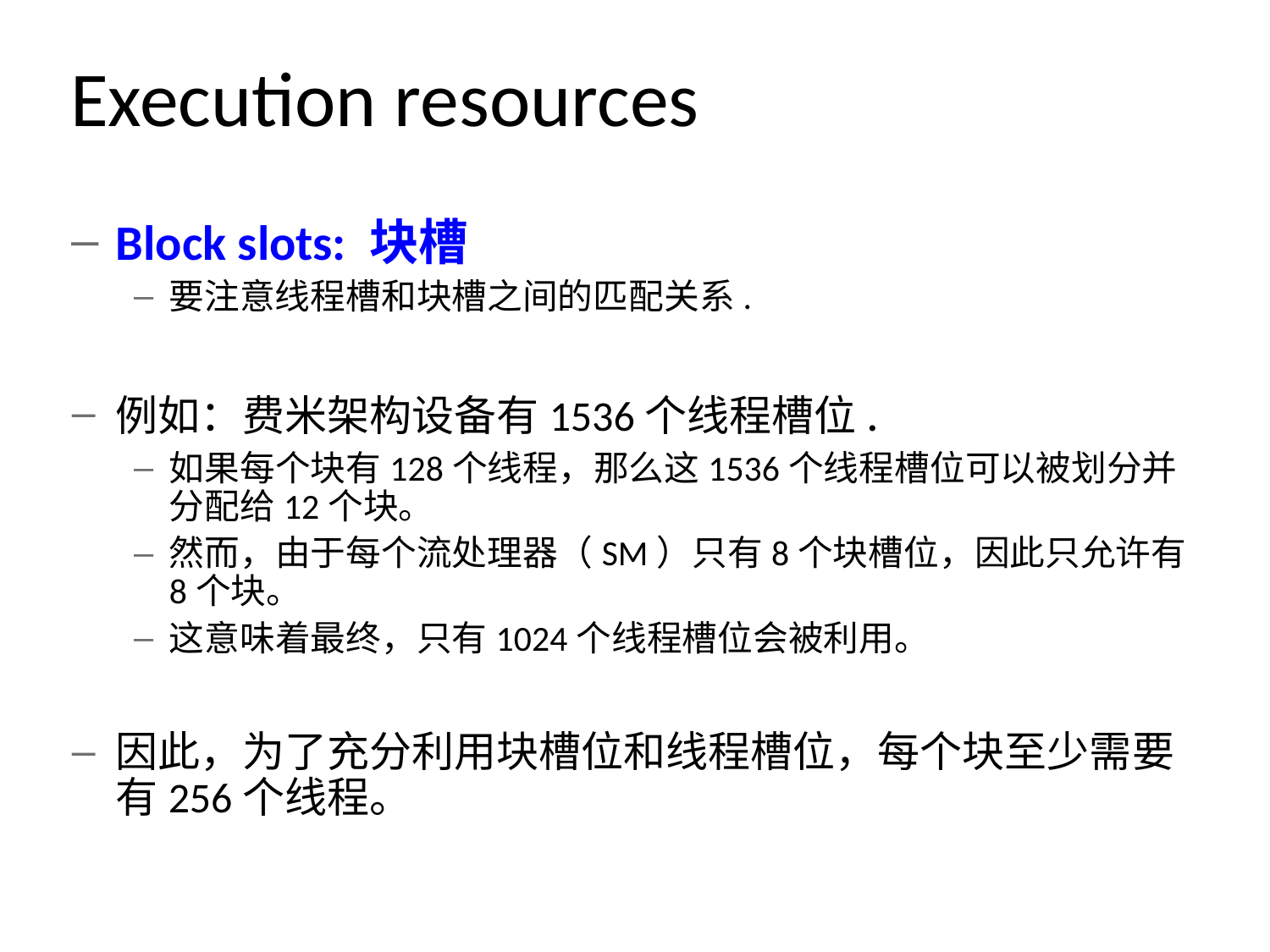

# Execution resources
Block slots: 块槽
要注意线程槽和块槽之间的匹配关系.

例如：费米架构设备有1536个线程槽位.
如果每个块有128个线程，那么这1536个线程槽位可以被划分并分配给12个块。
然而，由于每个流处理器（SM）只有8个块槽位，因此只允许有8个块。
这意味着最终，只有1024个线程槽位会被利用。

因此，为了充分利用块槽位和线程槽位，每个块至少需要有256个线程。